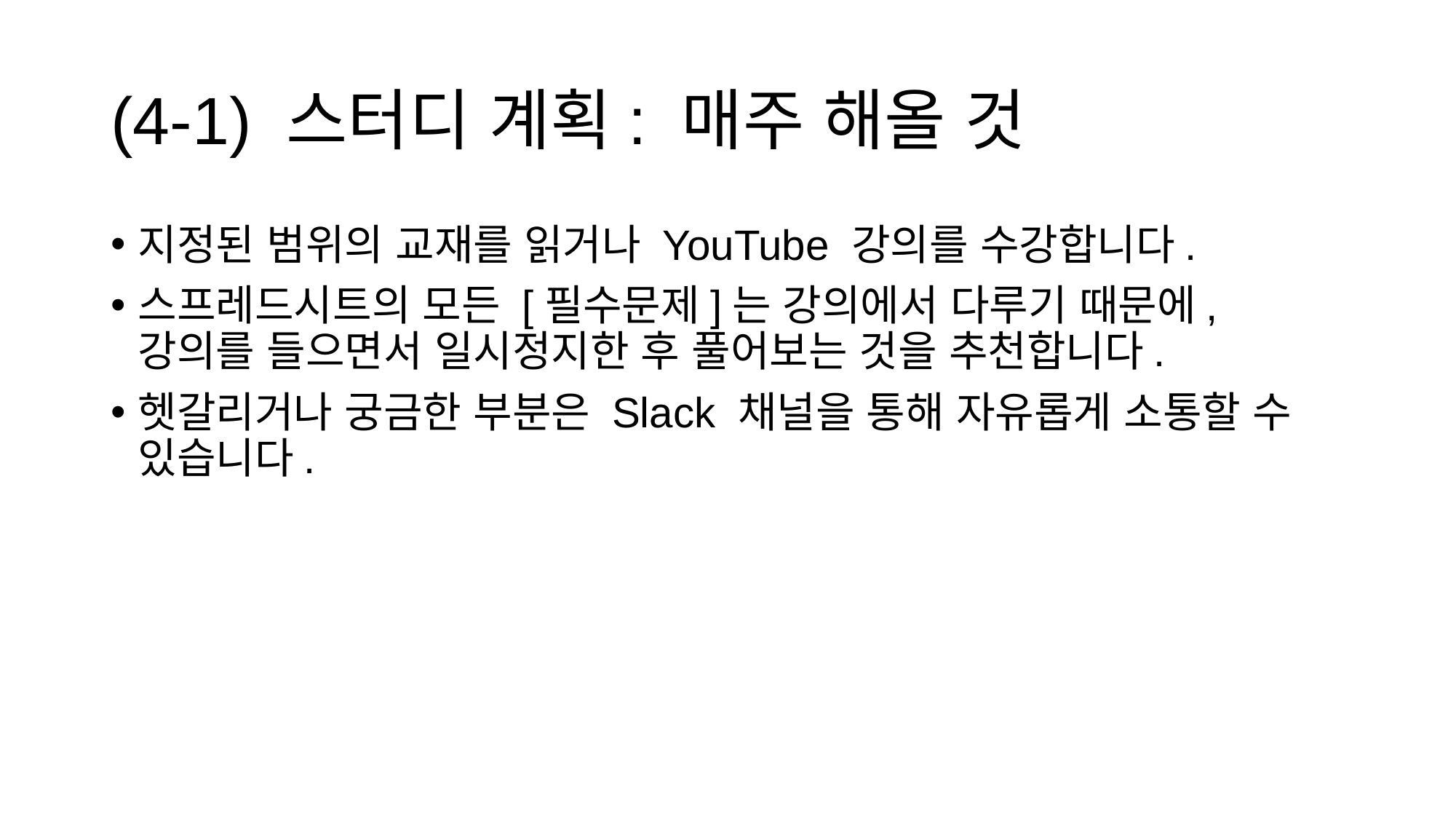

# (4-1) 스터디 계획: 매주 해올 것
지정된 범위의 교재를 읽거나 YouTube 강의를 수강합니다.
스프레드시트의 모든 [필수문제]는 강의에서 다루기 때문에, 강의를 들으면서 일시정지한 후 풀어보는 것을 추천합니다.
헷갈리거나 궁금한 부분은 Slack 채널을 통해 자유롭게 소통할 수 있습니다.